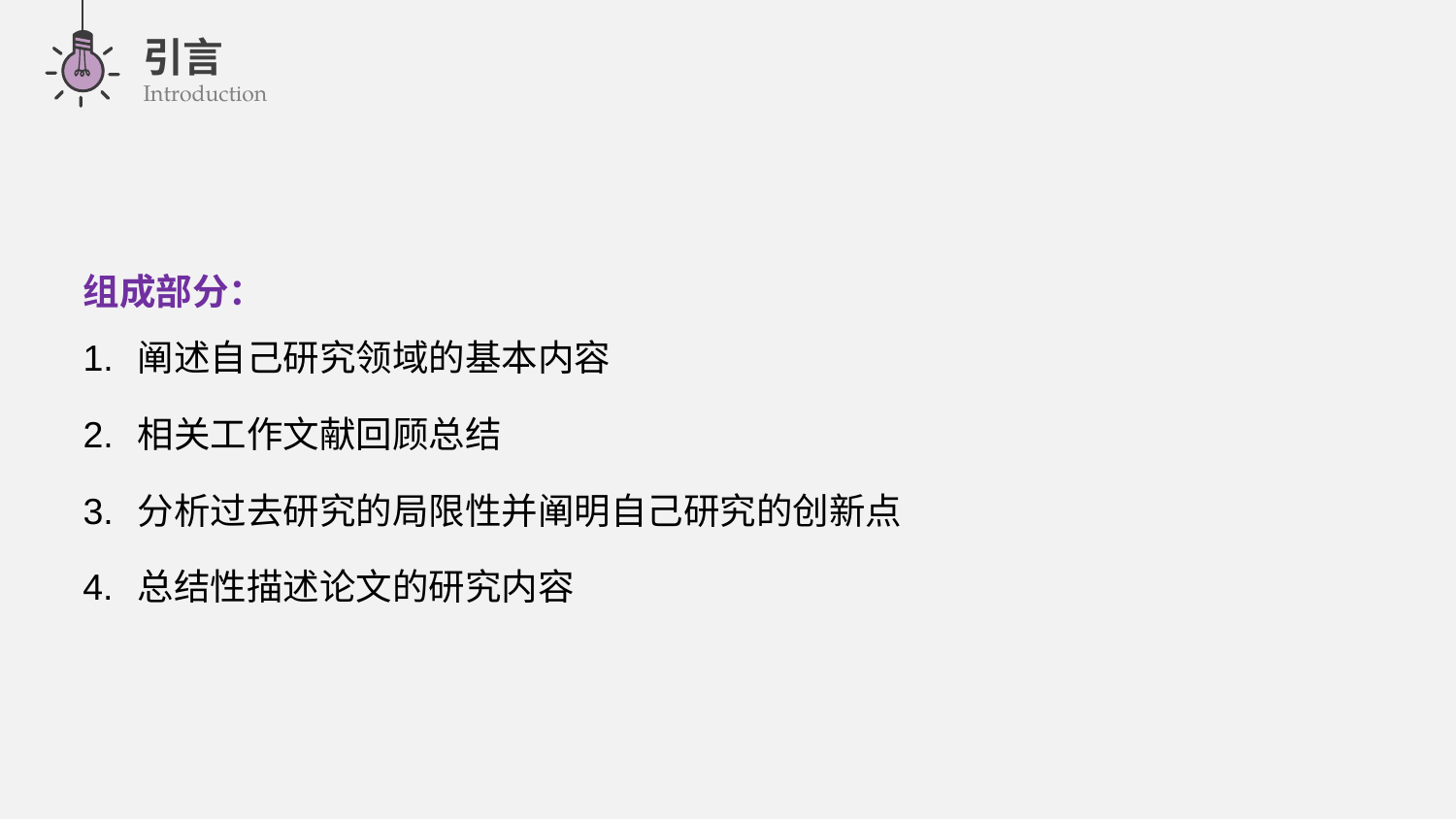

引言
Introduction
组成部分：
阐述自己研究领域的基本内容
相关工作文献回顾总结
分析过去研究的局限性并阐明自己研究的创新点
总结性描述论文的研究内容